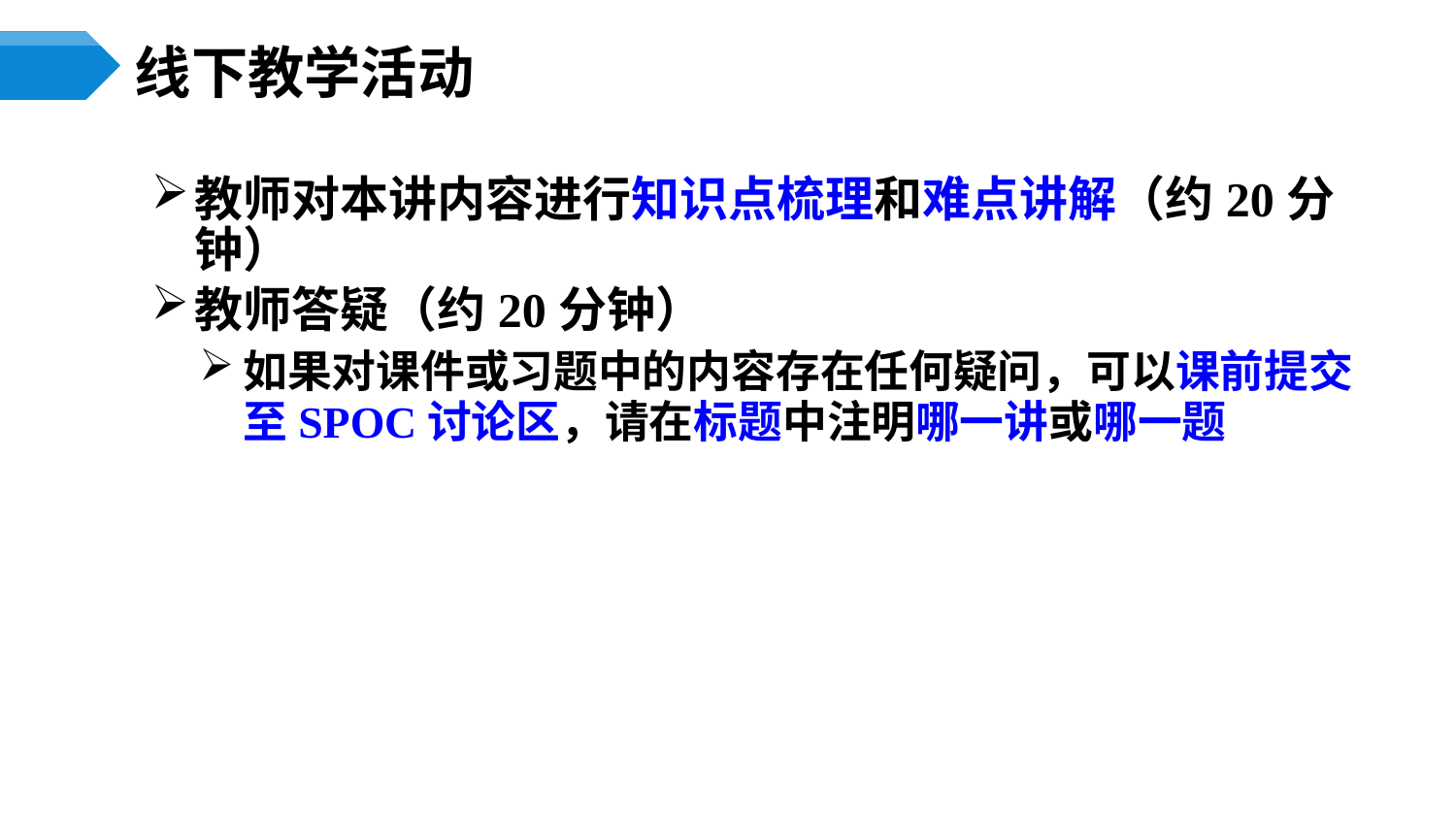

# 线下教学活动
教师对本讲内容进行知识点梳理和难点讲解（约20分钟）
教师答疑（约20分钟）
如果对课件或习题中的内容存在任何疑问，可以课前提交至SPOC讨论区，请在标题中注明哪一讲或哪一题